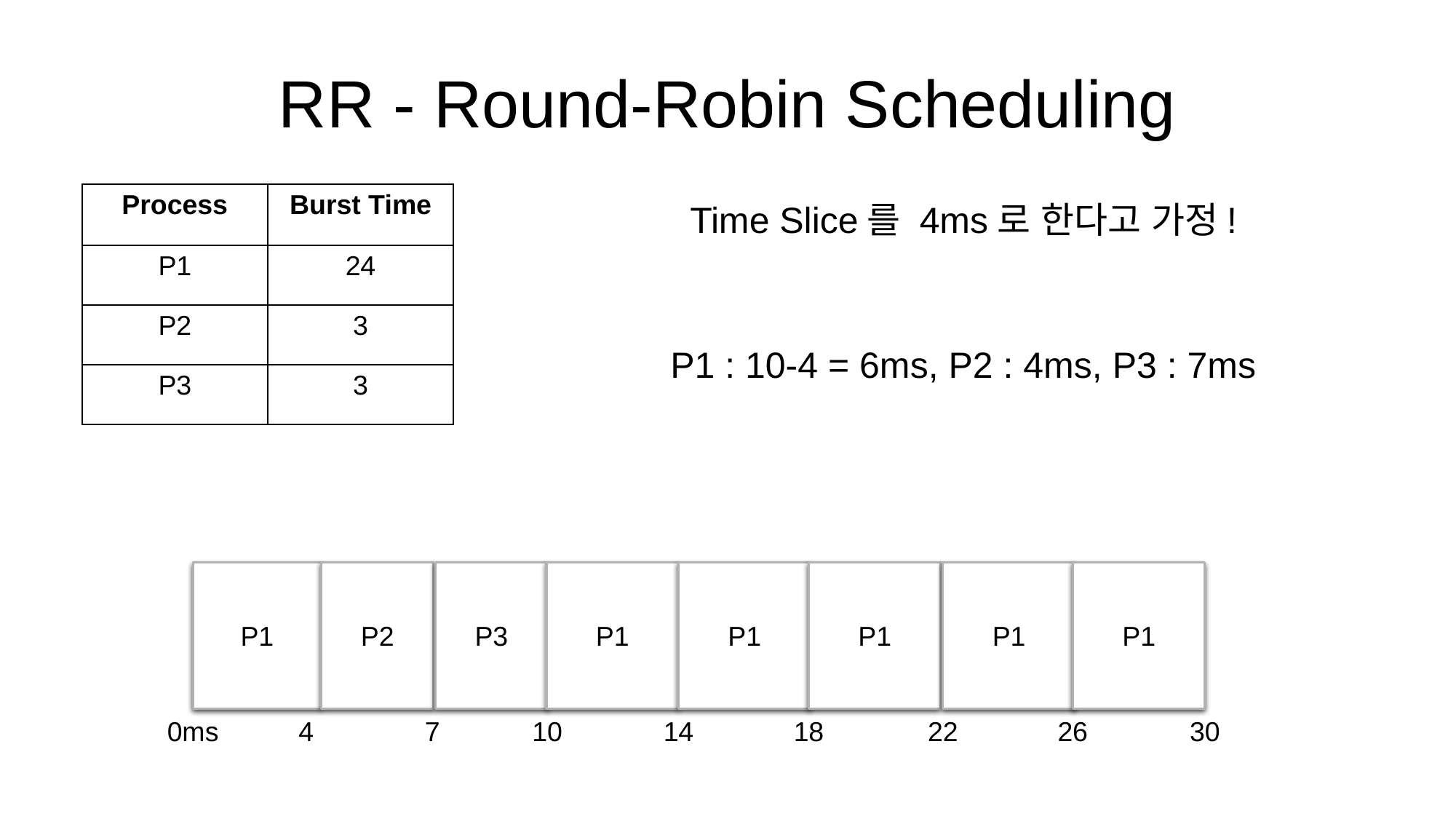

# RR - Round-Robin Scheduling
Time Slice를 4ms로 한다고 가정!

P1 : 10-4 = 6ms, P2 : 4ms, P3 : 7ms

| Process | Burst Time |
| --- | --- |
| P1 | 24 |
| P2 | 3 |
| P3 | 3 |
P1
P2
P3
P1
P1
P1
P1
P1
4
10
14
18
22
26
30
0ms
7